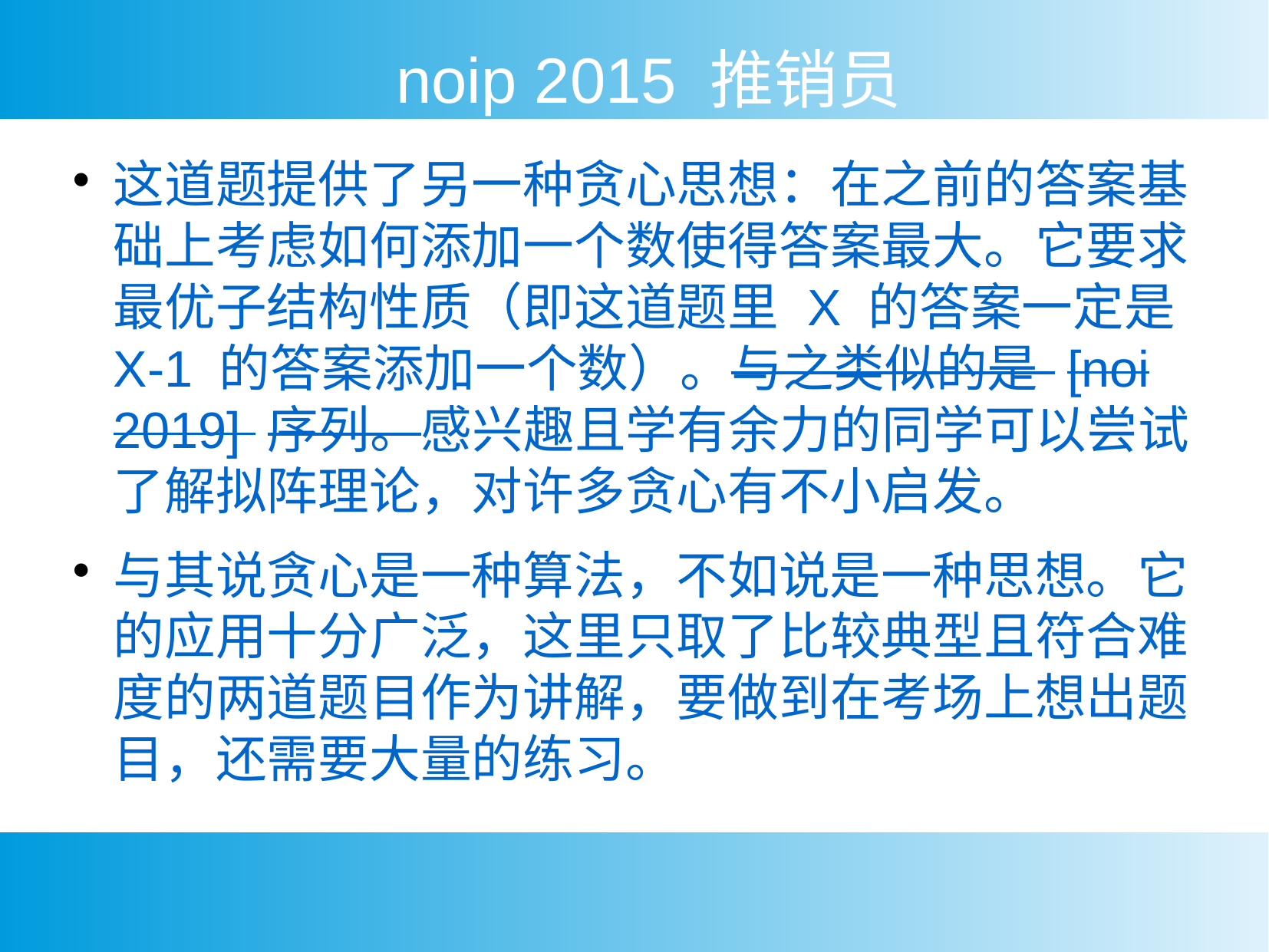

noip 2015 推销员
这道题提供了另一种贪心思想：在之前的答案基础上考虑如何添加一个数使得答案最大。它要求最优子结构性质（即这道题里 X 的答案一定是 X-1 的答案添加一个数）。与之类似的是 [noi 2019] 序列。感兴趣且学有余力的同学可以尝试了解拟阵理论，对许多贪心有不小启发。
与其说贪心是一种算法，不如说是一种思想。它的应用十分广泛，这里只取了比较典型且符合难度的两道题目作为讲解，要做到在考场上想出题目，还需要大量的练习。